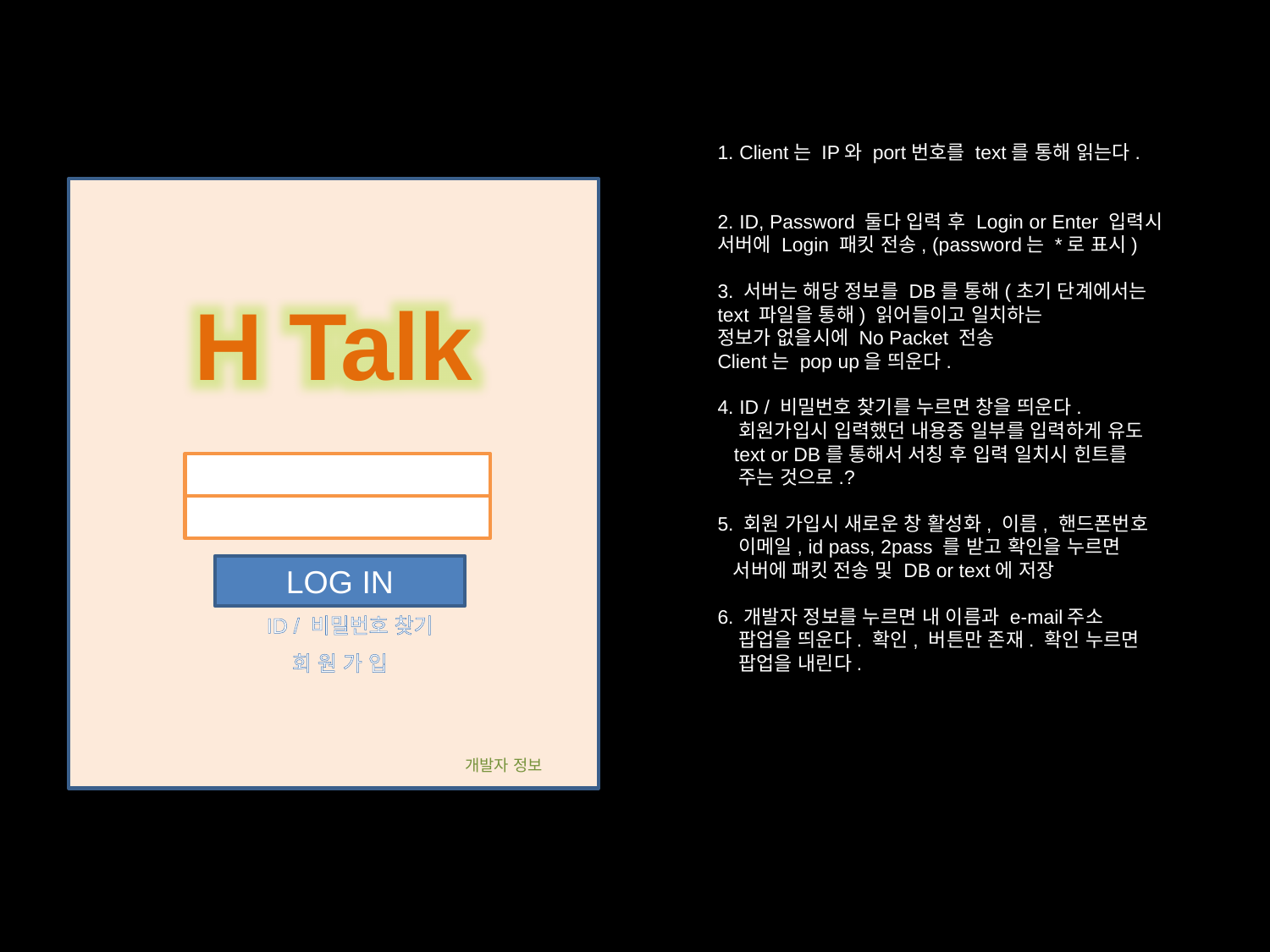

1. Client는 IP와 port번호를 text를 통해 읽는다.

2. ID, Password 둘다 입력 후 Login or Enter 입력시 서버에 Login 패킷 전송, (password는 *로 표시)

3. 서버는 해당 정보를 DB를 통해(초기 단계에서는 text 파일을 통해) 읽어들이고 일치하는
정보가 없을시에 No Packet 전송
Client는 pop up을 띄운다.

4. ID / 비밀번호 찾기를 누르면 창을 띄운다.
   회원가입시 입력했던 내용중 일부를 입력하게 유도
   text or DB를 통해서 서칭 후 입력 일치시 힌트를
   주는 것으로.?

5. 회원 가입시 새로운 창 활성화, 이름, 핸드폰번호
   이메일, id pass, 2pass 를 받고 확인을 누르면
  서버에 패킷 전송 및 DB or text에 저장

6. 개발자 정보를 누르면 내 이름과 e-mail주소
   팝업을 띄운다. 확인, 버튼만 존재. 확인 누르면
   팝업을 내린다.

H Talk

LOG IN
ID / 비밀번호 찾기
회 원 가 입
개발자 정보